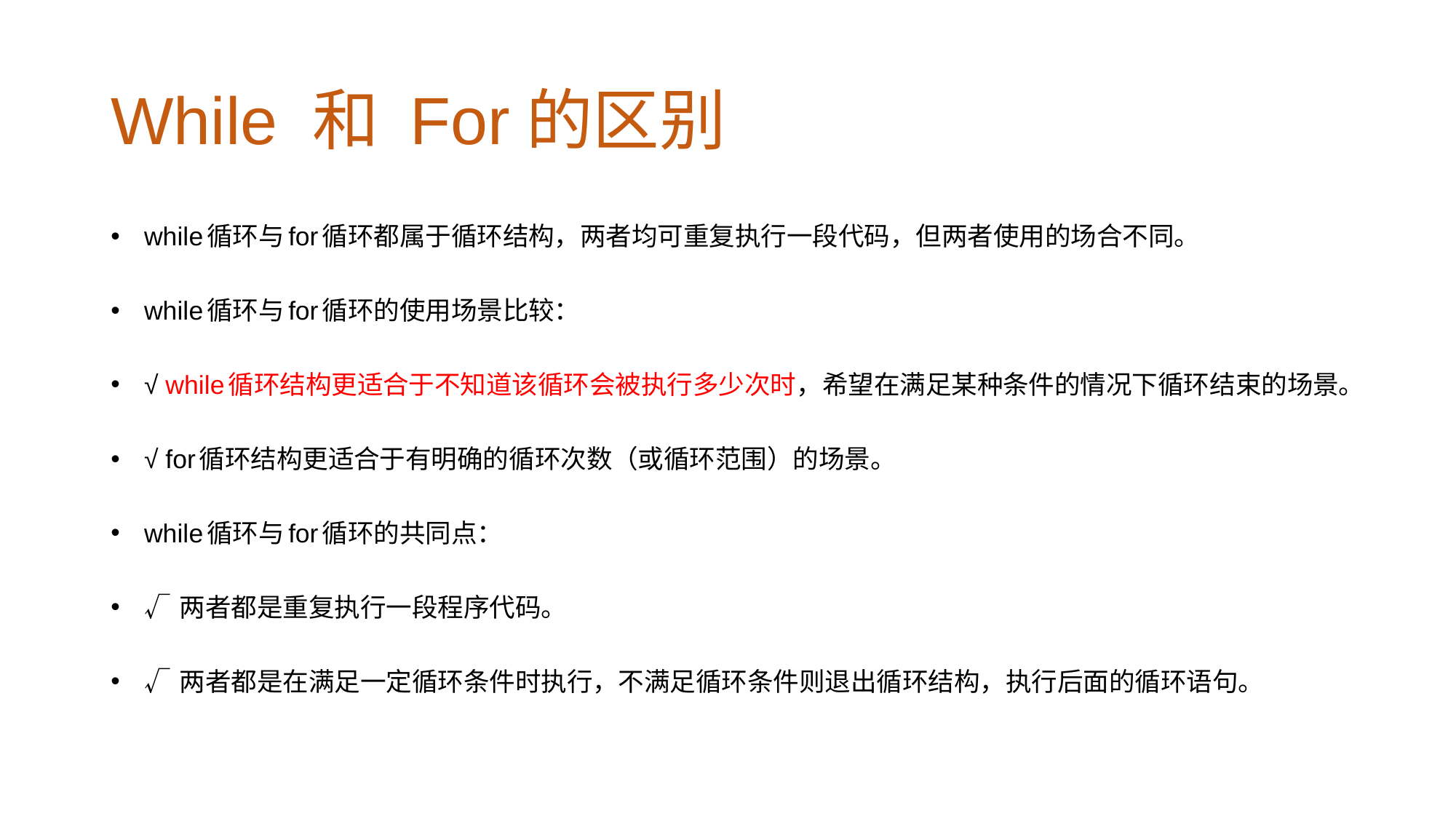

# While 和 For的区别
while循环与for循环都属于循环结构，两者均可重复执行一段代码，但两者使用的场合不同。

while循环与for循环的使用场景比较：

√ while循环结构更适合于不知道该循环会被执行多少次时，希望在满足某种条件的情况下循环结束的场景。

√ for循环结构更适合于有明确的循环次数（或循环范围）的场景。

while循环与for循环的共同点：

√ 两者都是重复执行一段程序代码。

√ 两者都是在满足一定循环条件时执行，不满足循环条件则退出循环结构，执行后面的循环语句。